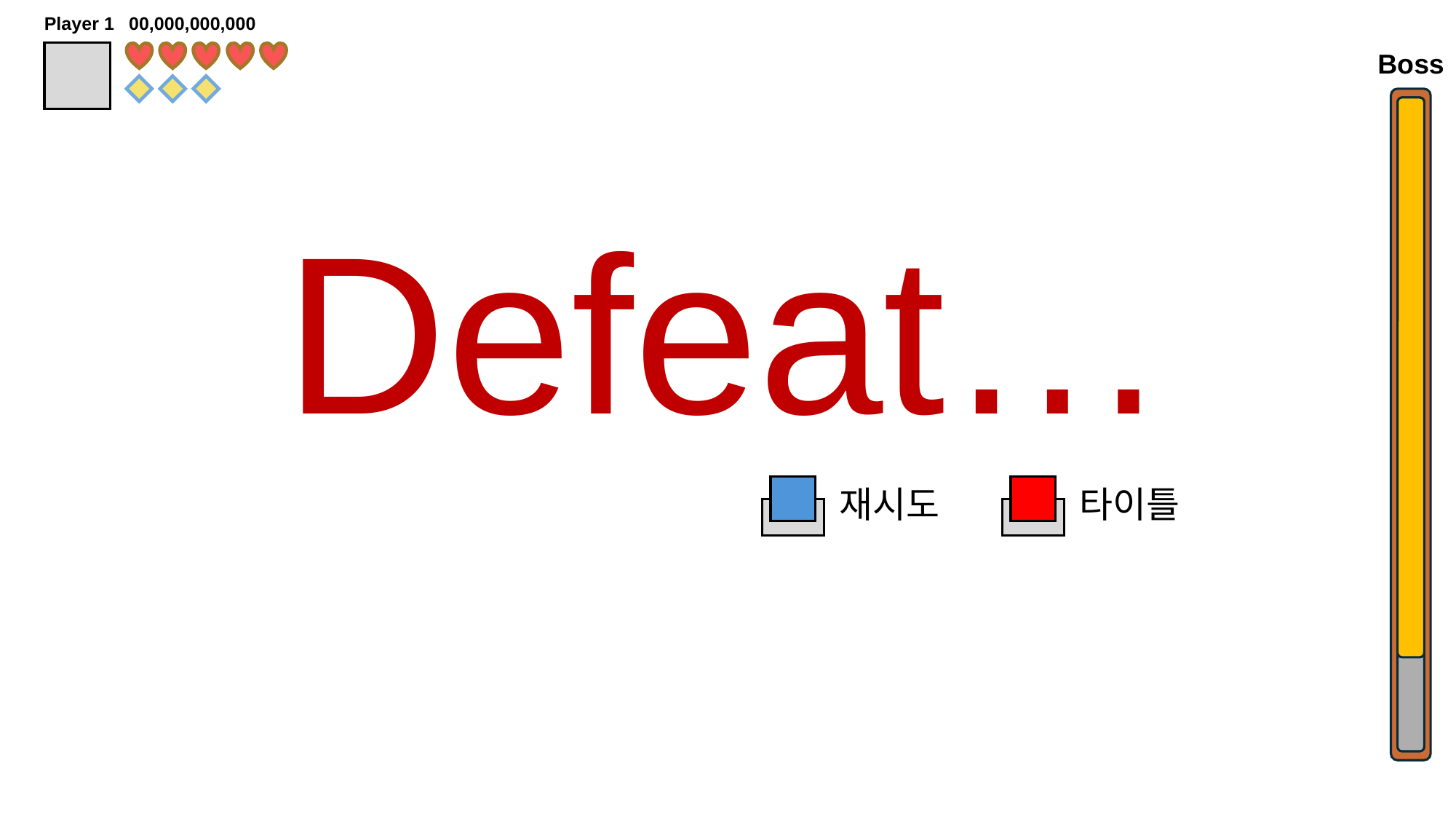

Player 1
00,000,000,000

Boss

Defeat…
재시도

타이틀